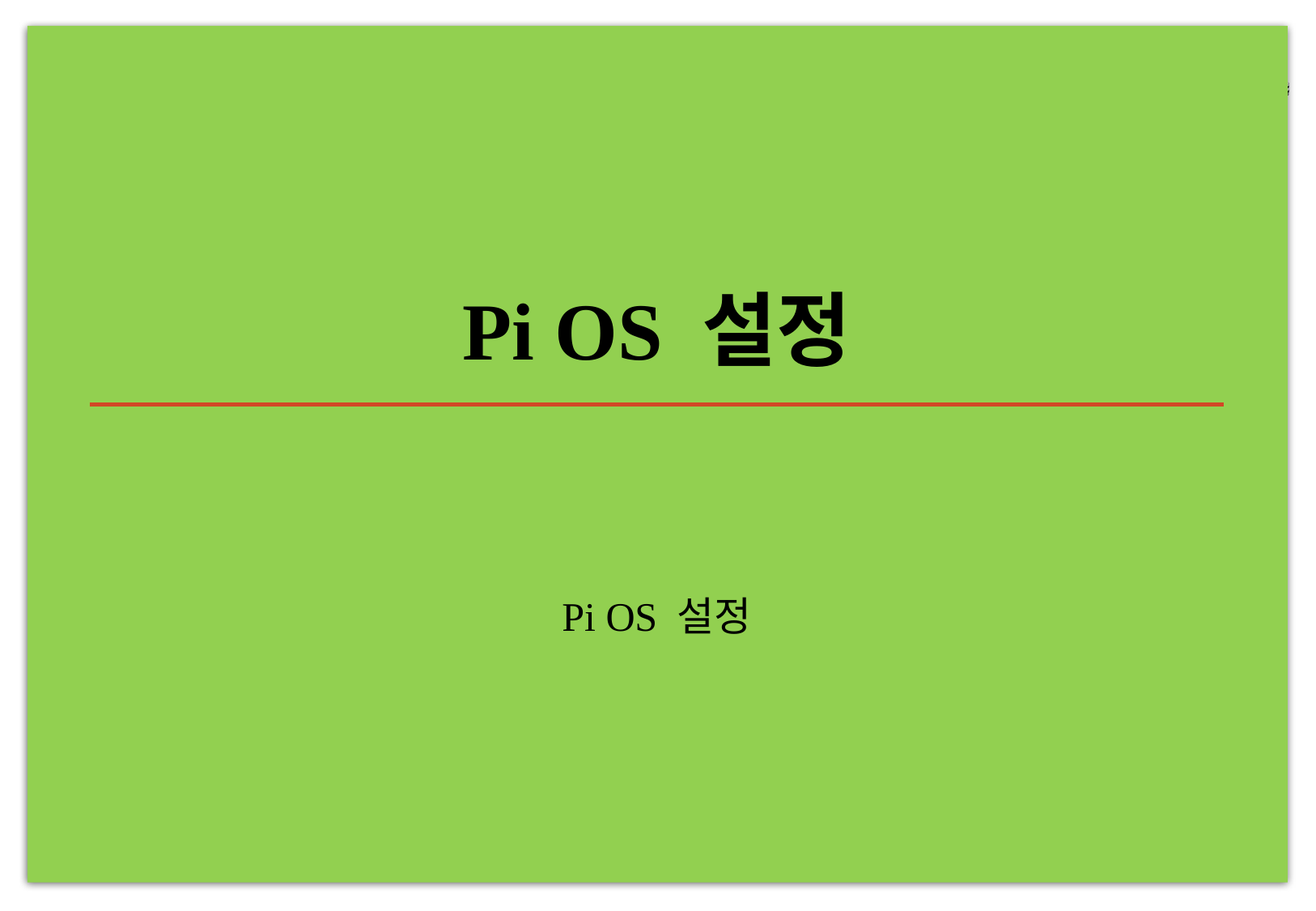

# Pi OS 설정
Pi OS 설정